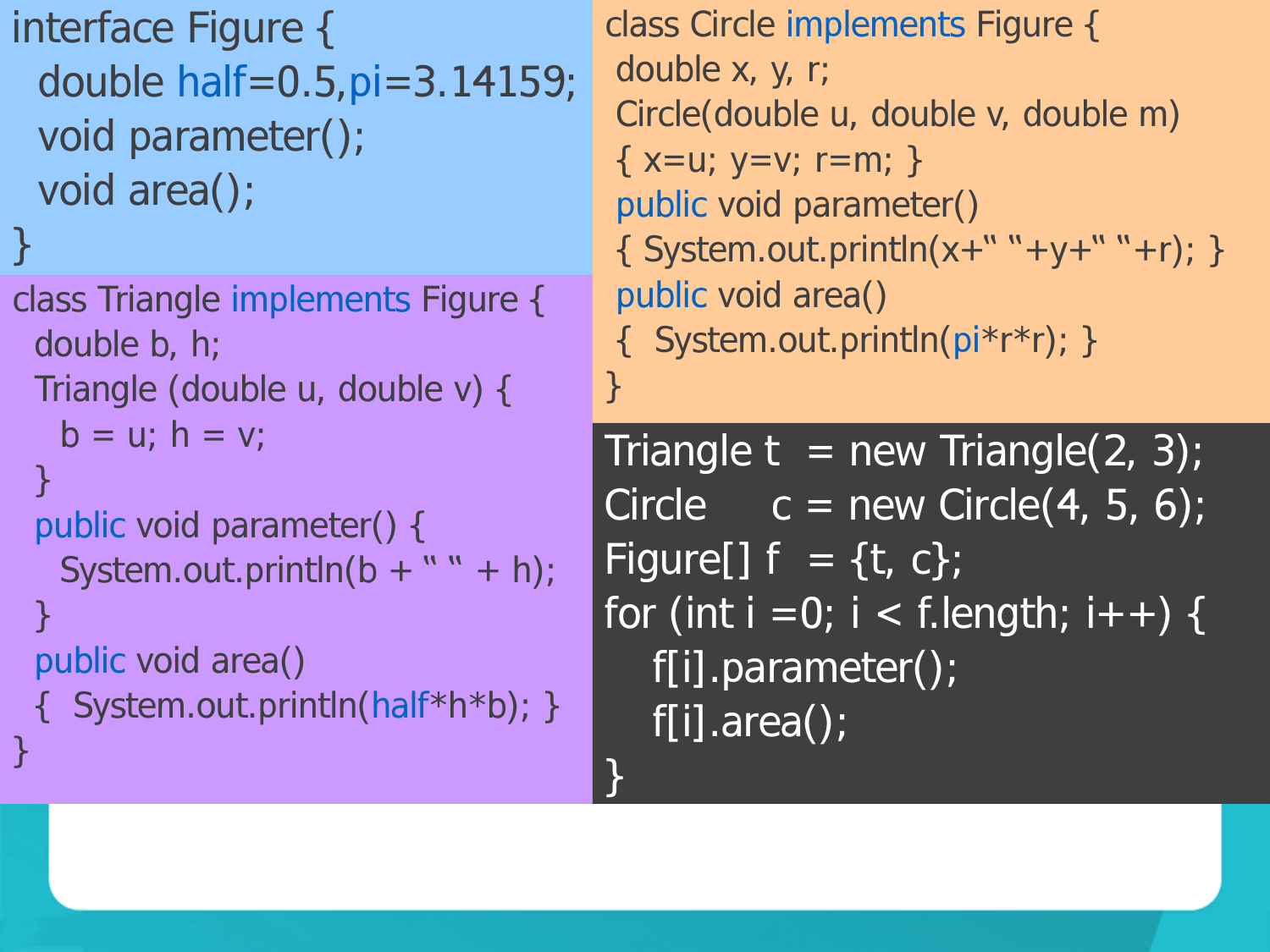

interface Figure {
  double half=0.5,pi=3.14159;
  void parameter();
  void area();
}
# 接口 (interface)
class Circle implements Figure {
 double x, y, r;
 Circle(double u, double v, double m)
 { x=u; y=v; r=m; }
 public void parameter()
 { System.out.println(x+“ “+y+“ “+r); }
 public void area()
 {  System.out.println(pi*r*r); }
}
接口方法
无修饰
但在实现接口方法的类中，修饰符为public
class Triangle implements Figure {
  double b, h;
  Triangle (double u, double v) {
	b = u; h = v;
  }
  public void parameter() {
	System.out.println(b + “ “ + h);
  }
  public void area()
  {  System.out.println(half*h*b); }
}
Triangle t  = new Triangle(2, 3);
Circle     c = new Circle(4, 5, 6);
Figure[] f  = {t, c};
for (int i =0; i < f.length; i++) {
	f[i].parameter();
	f[i].area();
}